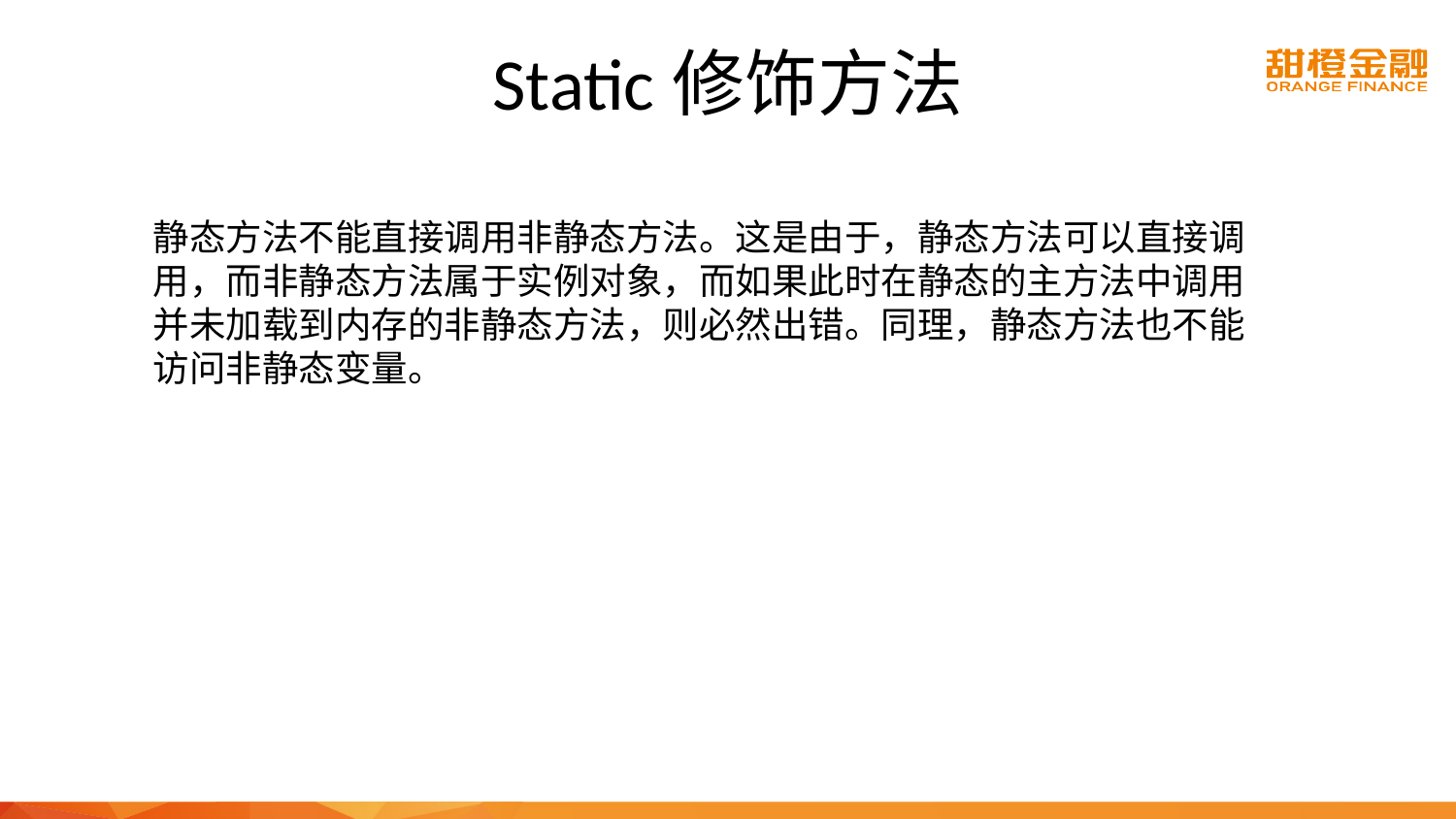

# Static修饰方法
静态方法不能直接调用非静态方法。这是由于，静态方法可以直接调用，而非静态方法属于实例对象，而如果此时在静态的主方法中调用并未加载到内存的非静态方法，则必然出错。同理，静态方法也不能访问非静态变量。